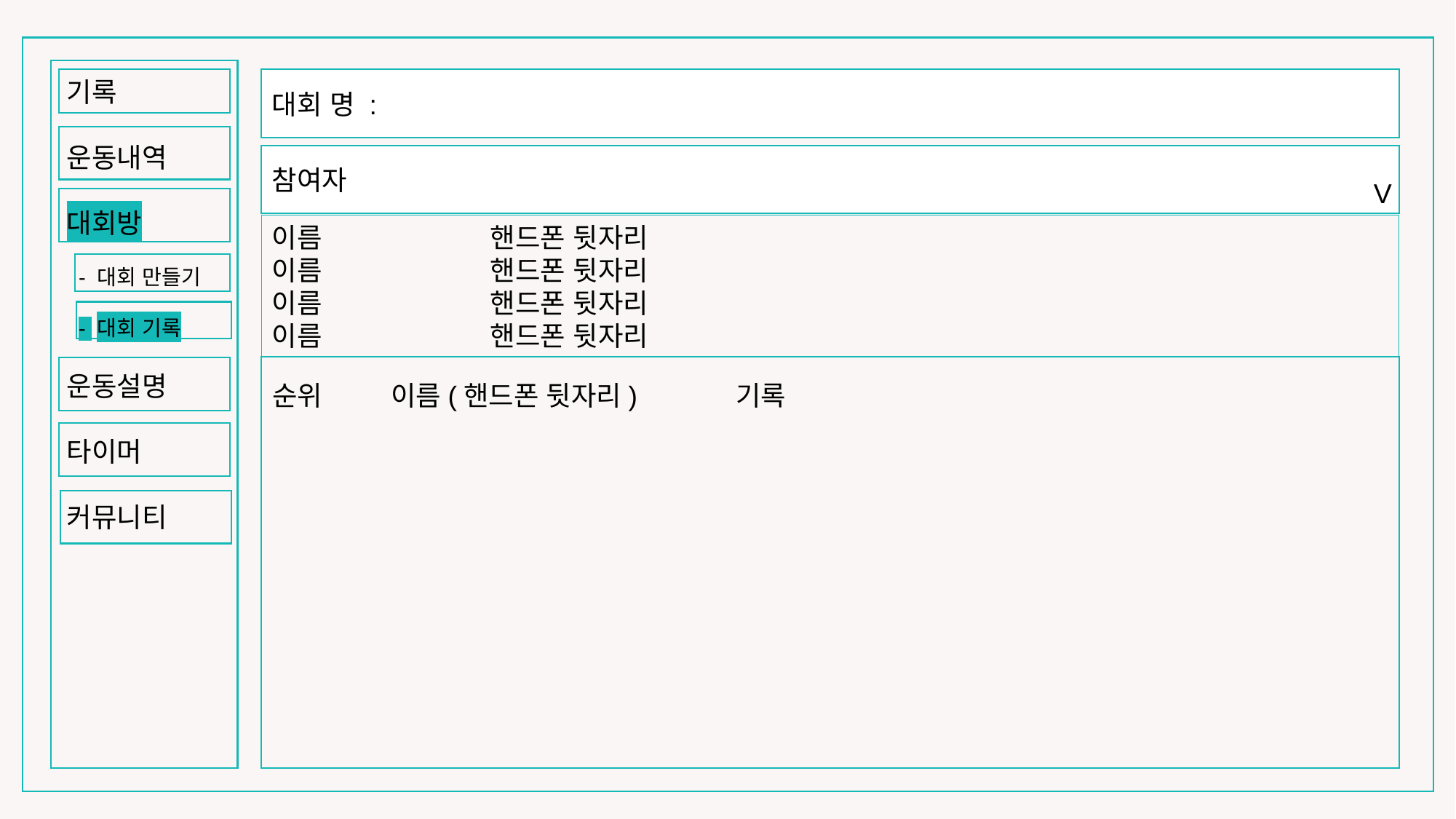

기록

운동내역

대회방

  - 대회 만들기

  - 대회 기록

운동설명

타이머

커뮤니티
대회 명 :

참여자
V

이름		핸드폰 뒷자리
이름		핸드폰 뒷자리
이름		핸드폰 뒷자리
이름		핸드폰 뒷자리

순위         이름(핸드폰 뒷자리)            기록